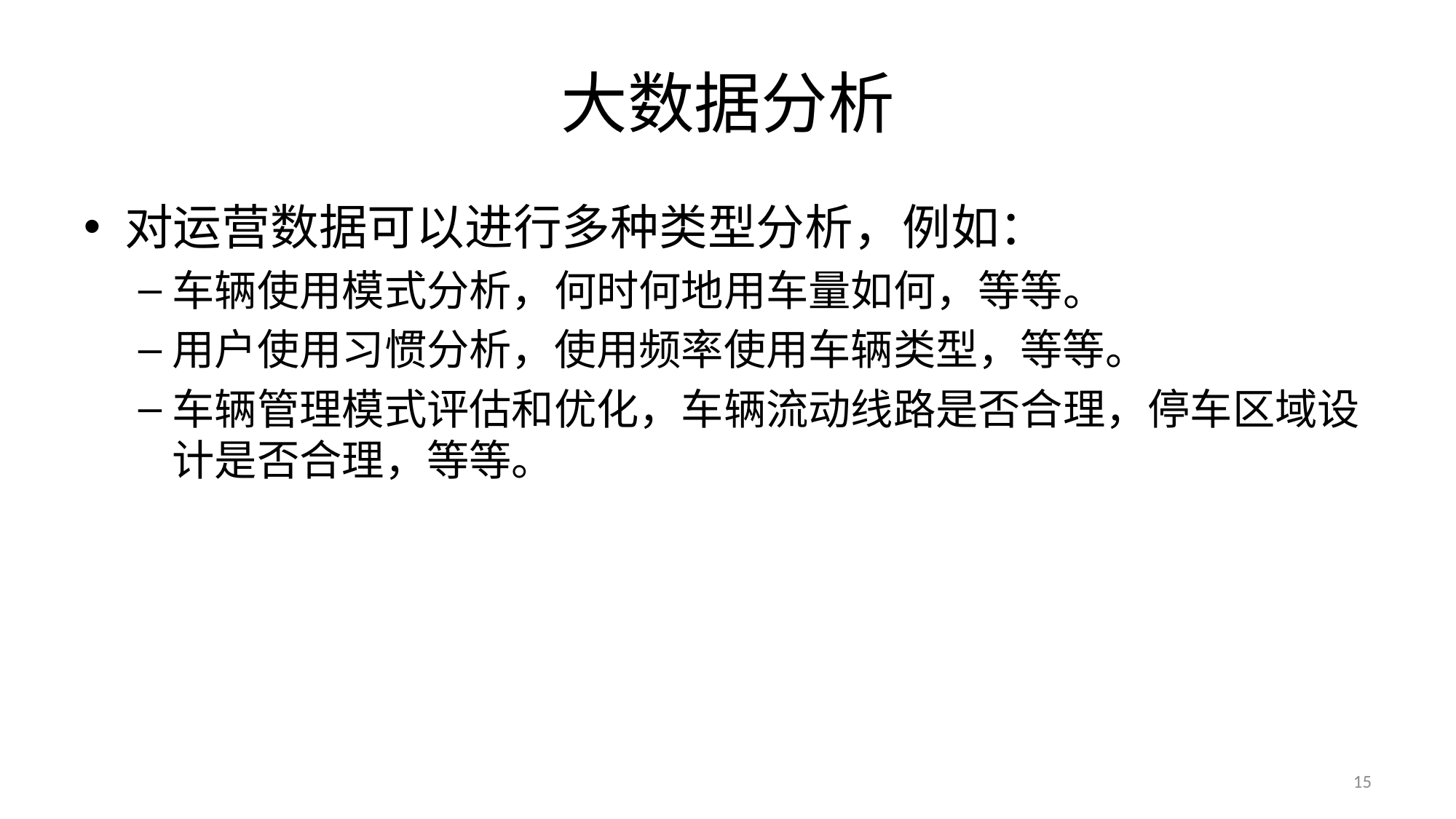

# 大数据分析
对运营数据可以进行多种类型分析，例如：
车辆使用模式分析，何时何地用车量如何，等等。
用户使用习惯分析，使用频率使用车辆类型，等等。
车辆管理模式评估和优化，车辆流动线路是否合理，停车区域设计是否合理，等等。
15